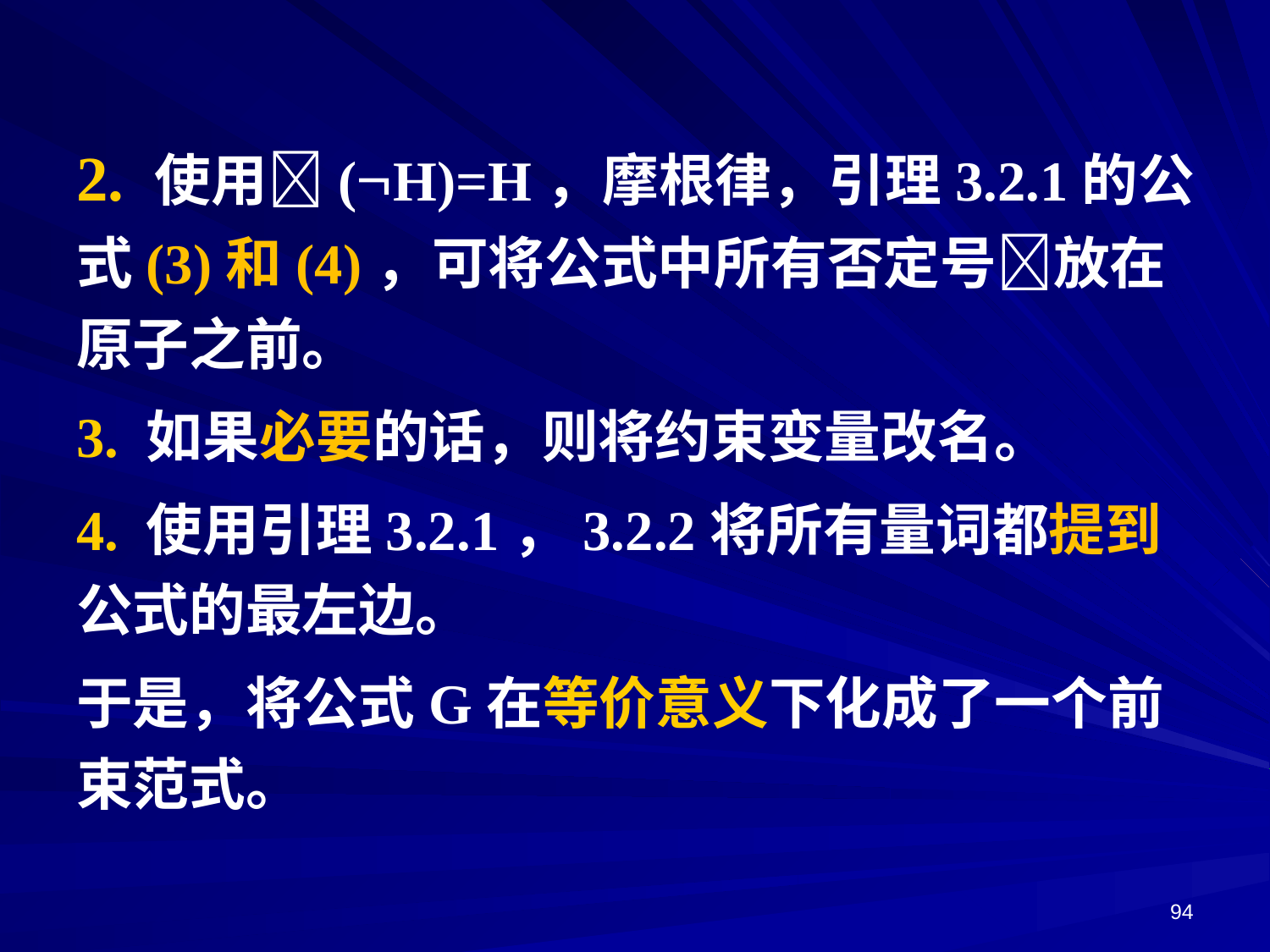

2. 使用¬(¬H)=H，摩根律，引理3.2.1的公式(3)和(4)，可将公式中所有否定号¬放在原子之前。
3. 如果必要的话，则将约束变量改名。
4. 使用引理3.2.1，3.2.2将所有量词都提到公式的最左边。
于是，将公式G在等价意义下化成了一个前束范式。
94